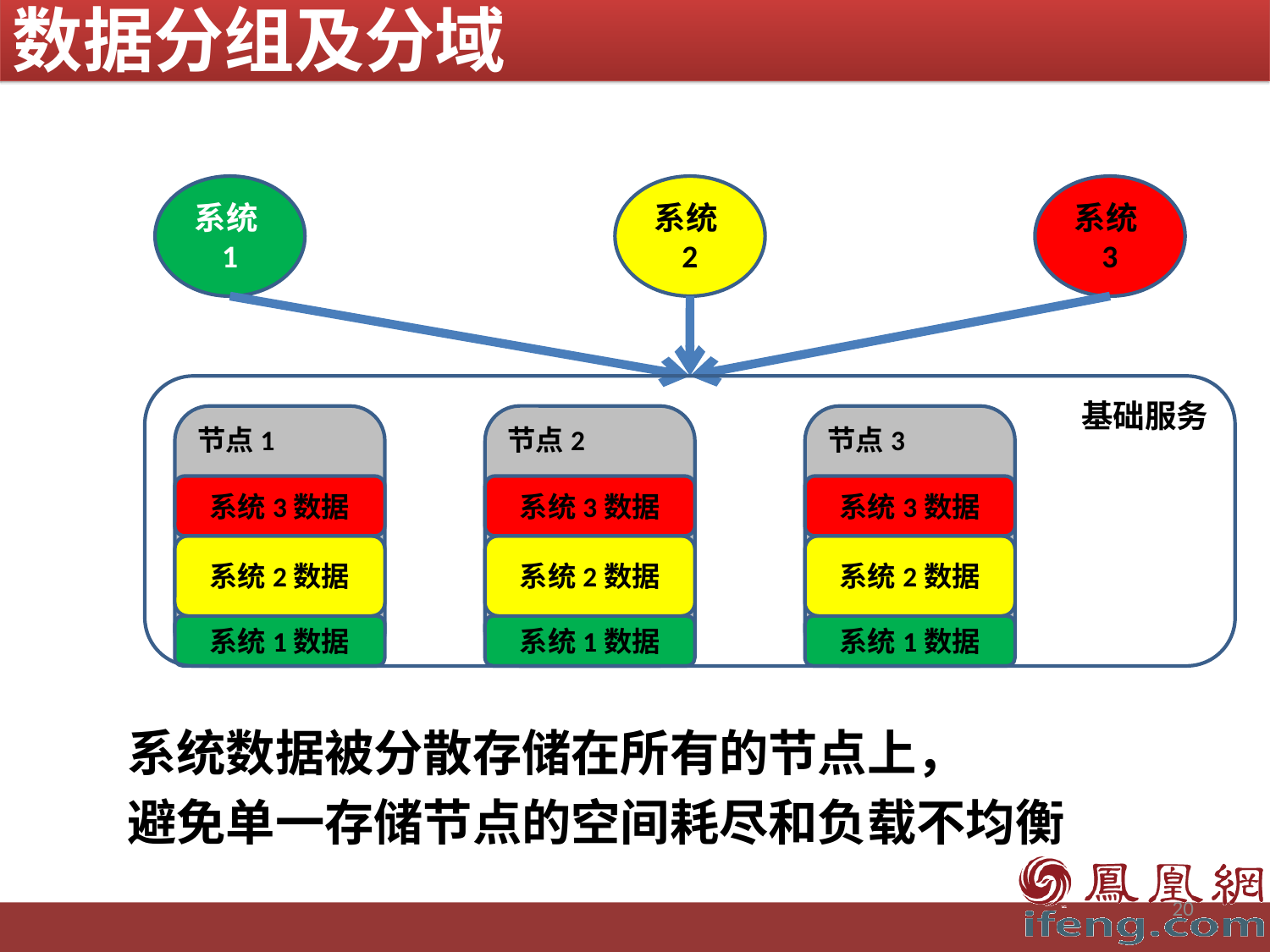

数据分组及分域
系统1
系统2
系统3
基础服务
节点1
节点2
节点3
系统3数据
系统3数据
系统3数据
系统2数据
系统2数据
系统2数据
系统1数据
系统1数据
系统1数据
系统数据被分散存储在所有的节点上，
避免单一存储节点的空间耗尽和负载不均衡
20